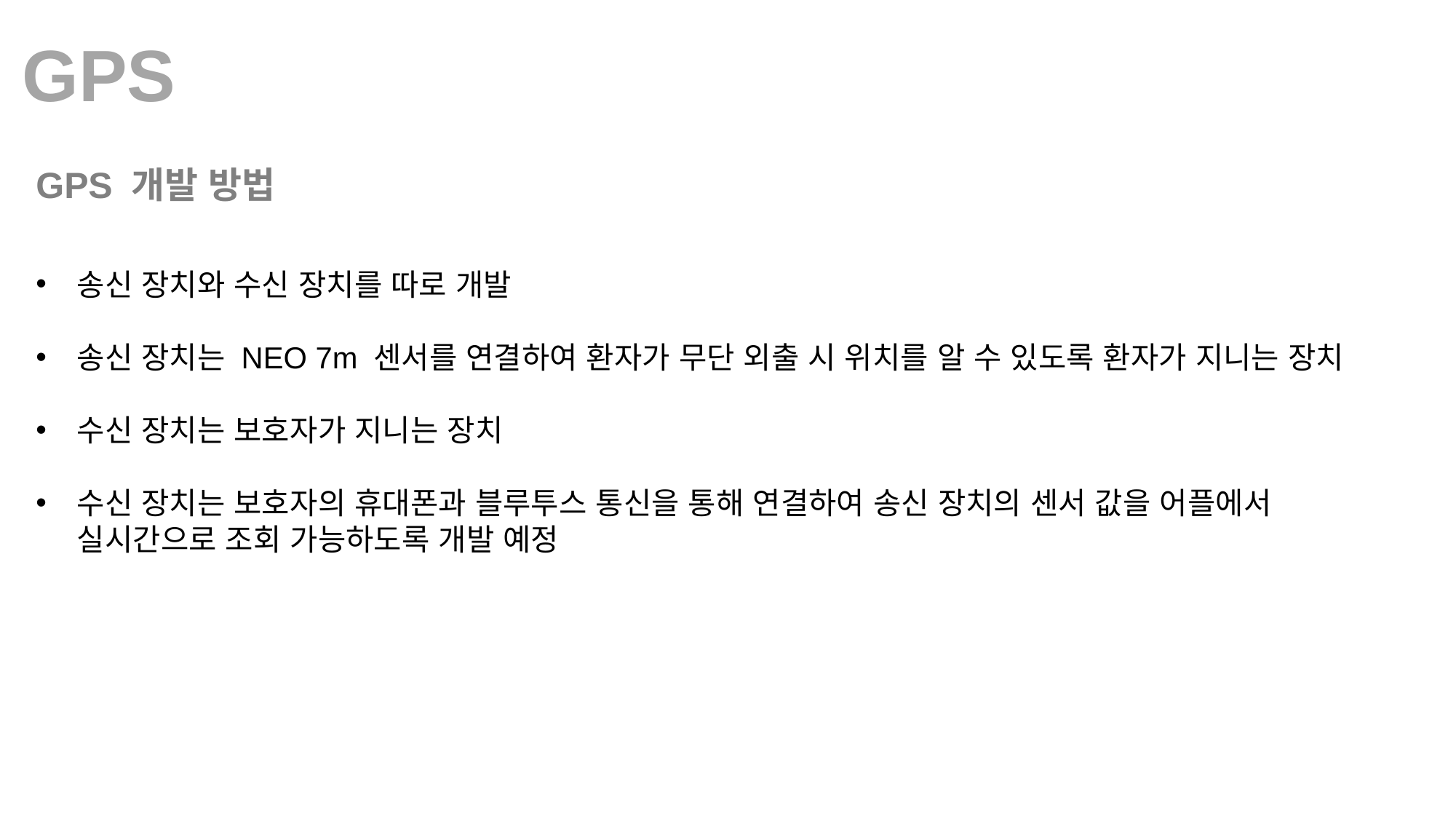

GPS
GPS 개발 방법
송신 장치와 수신 장치를 따로 개발

송신 장치는 NEO 7m 센서를 연결하여 환자가 무단 외출 시 위치를 알 수 있도록 환자가 지니는 장치

수신 장치는 보호자가 지니는 장치

수신 장치는 보호자의 휴대폰과 블루투스 통신을 통해 연결하여 송신 장치의 센서 값을 어플에서 실시간으로 조회 가능하도록 개발 예정